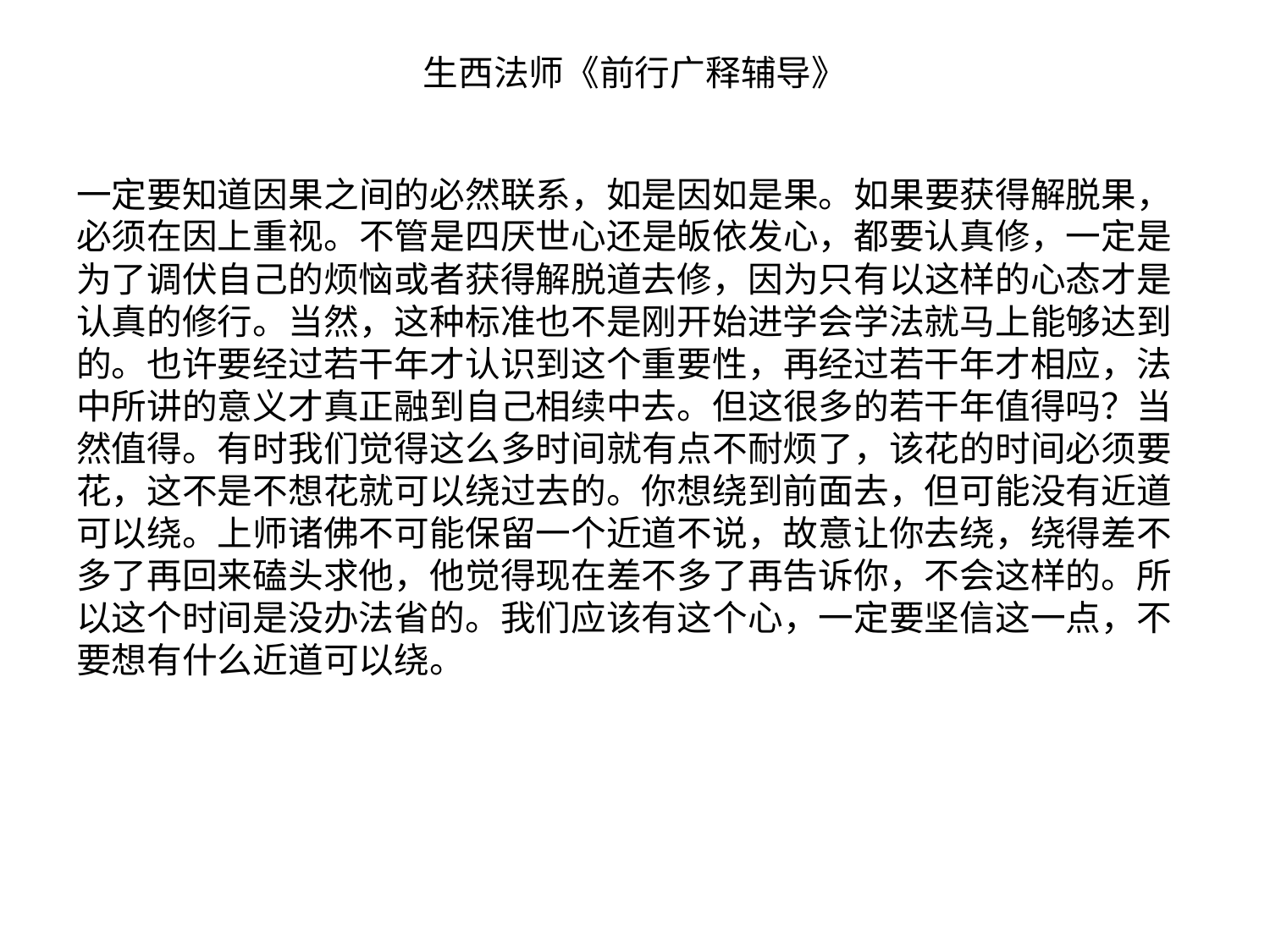

# 生西法师《前行广释辅导》

一定要知道因果之间的必然联系，如是因如是果。如果要获得解脱果，必须在因上重视。不管是四厌世心还是皈依发心，都要认真修，一定是为了调伏自己的烦恼或者获得解脱道去修，因为只有以这样的心态才是认真的修行。当然，这种标准也不是刚开始进学会学法就马上能够达到的。也许要经过若干年才认识到这个重要性，再经过若干年才相应，法中所讲的意义才真正融到自己相续中去。但这很多的若干年值得吗？当然值得。有时我们觉得这么多时间就有点不耐烦了，该花的时间必须要花，这不是不想花就可以绕过去的。你想绕到前面去，但可能没有近道可以绕。上师诸佛不可能保留一个近道不说，故意让你去绕，绕得差不多了再回来磕头求他，他觉得现在差不多了再告诉你，不会这样的。所以这个时间是没办法省的。我们应该有这个心，一定要坚信这一点，不要想有什么近道可以绕。